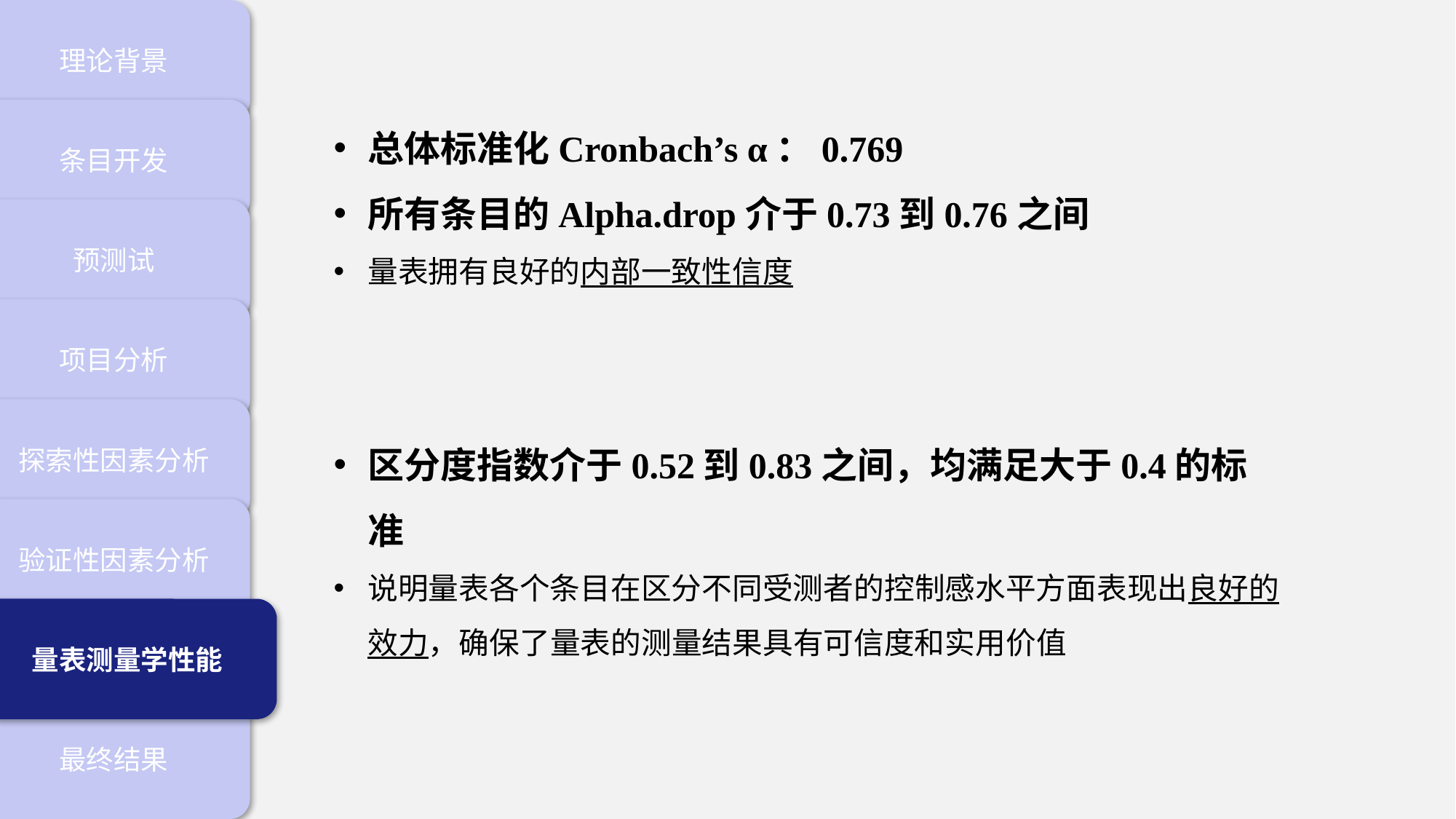

理论背景
总体标准化Cronbach’s α：0.769
所有条目的Alpha.drop介于0.73到0.76之间
量表拥有良好的内部一致性信度

区分度指数介于0.52到0.83之间，均满足大于0.4的标准
说明量表各个条目在区分不同受测者的控制感水平方面表现出良好的效力，确保了量表的测量结果具有可信度和实用价值
条目开发
预测试
项目分析
探索性因素分析
验证性因素分析
量表测量学性能
最终结果